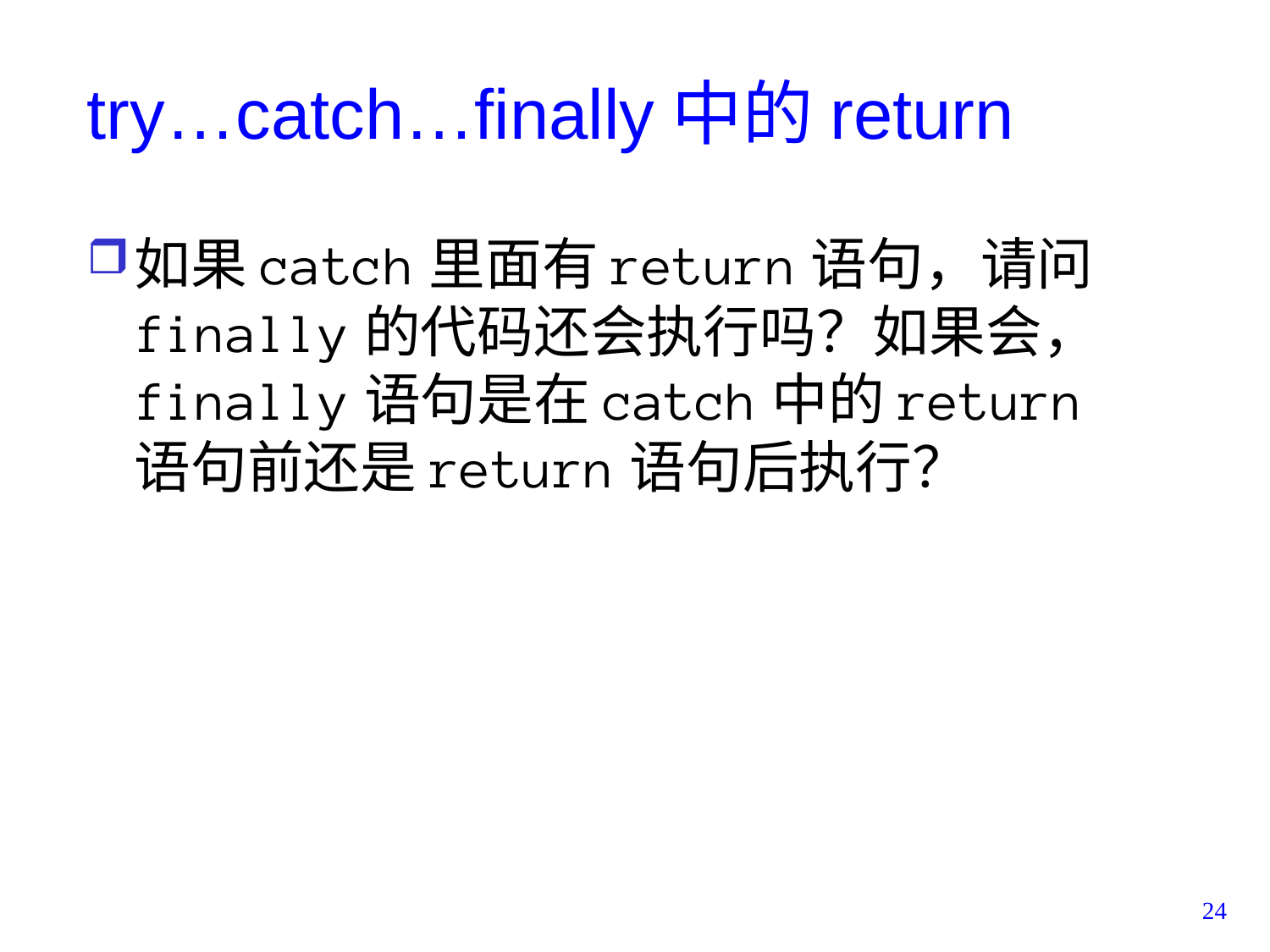

# try…catch…finally中的return
如果catch里面有return语句，请问finally的代码还会执行吗？如果会，finally语句是在catch中的return语句前还是return语句后执行？
24